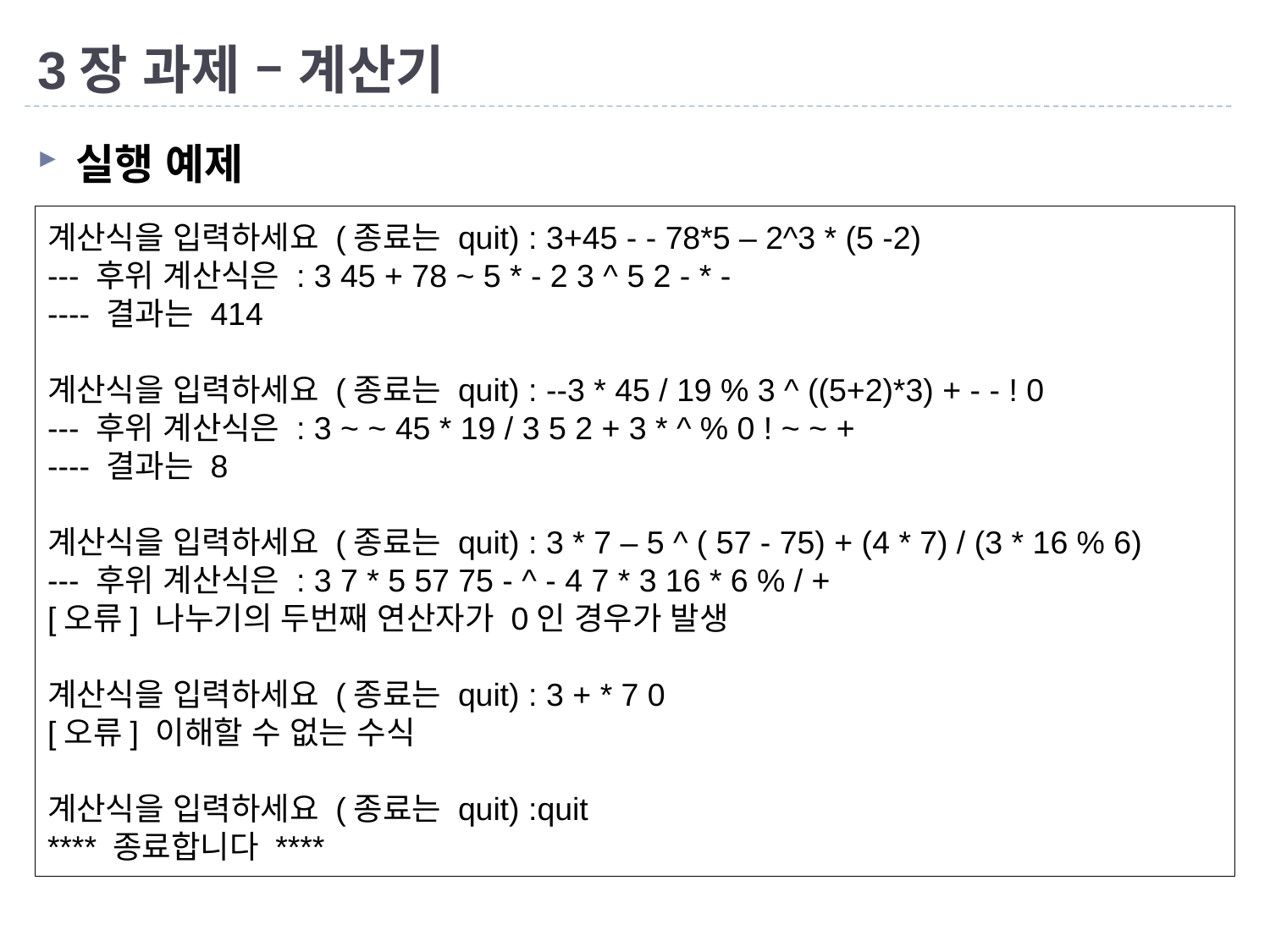

# 3장 과제 – 계산기
실행 예제
계산식을 입력하세요 (종료는 quit) : 3+45 - - 78*5 – 2^3 * (5 -2)
--- 후위 계산식은 : 3 45 + 78 ~ 5 * - 2 3 ^ 5 2 - * -
---- 결과는 414

계산식을 입력하세요 (종료는 quit) : --3 * 45 / 19 % 3 ^ ((5+2)*3) + - - ! 0
--- 후위 계산식은 : 3 ~ ~ 45 * 19 / 3 5 2 + 3 * ^ % 0 ! ~ ~ +
---- 결과는 8

계산식을 입력하세요 (종료는 quit) : 3 * 7 – 5 ^ ( 57 - 75) + (4 * 7) / (3 * 16 % 6)
--- 후위 계산식은 : 3 7 * 5 57 75 - ^ - 4 7 * 3 16 * 6 % / +
[오류] 나누기의 두번째 연산자가 0인 경우가 발생

계산식을 입력하세요 (종료는 quit) : 3 + * 7 0
[오류] 이해할 수 없는 수식

계산식을 입력하세요 (종료는 quit) :quit
**** 종료합니다 ****